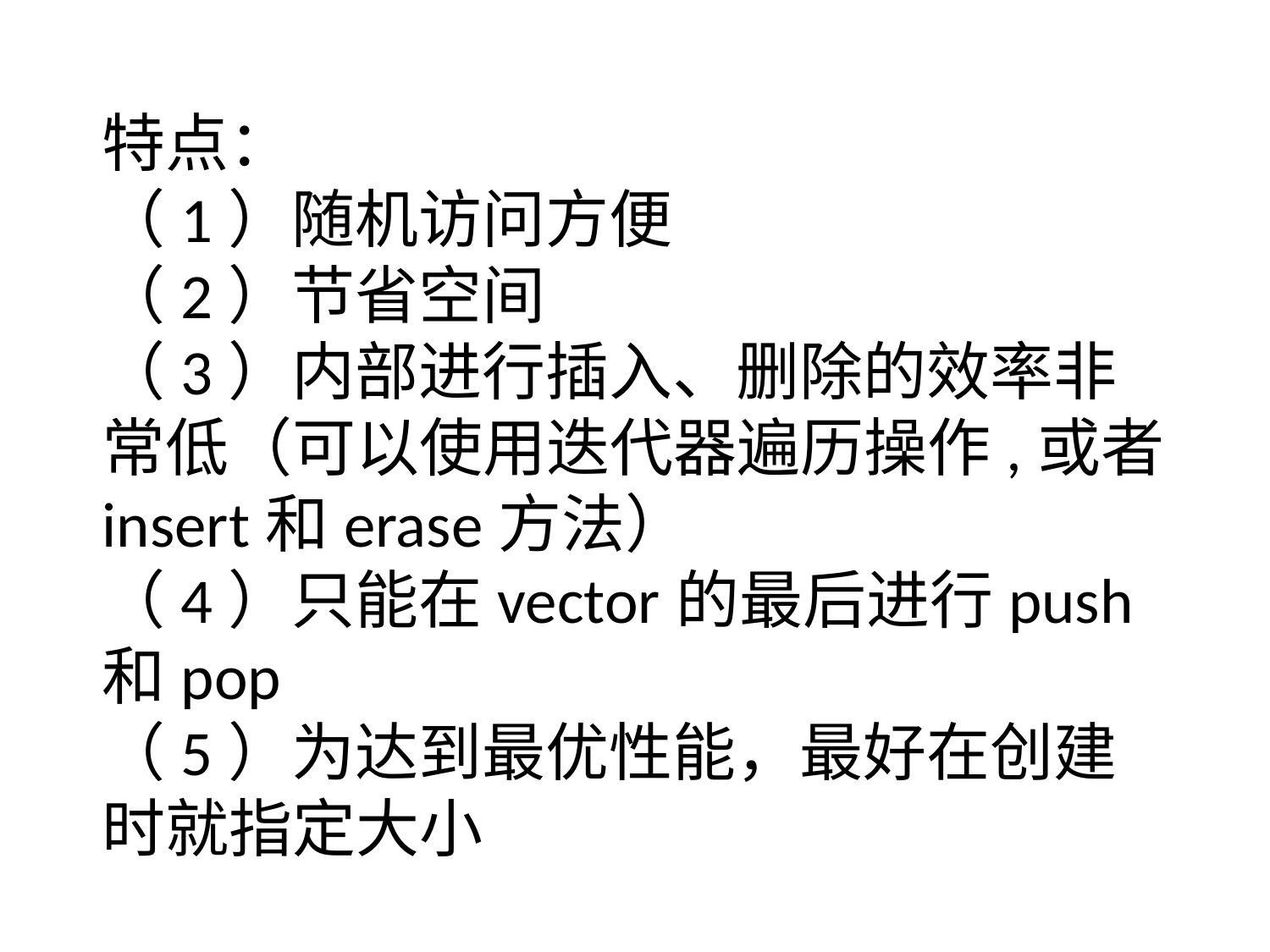

特点：
（1）随机访问方便
（2）节省空间
（3）内部进行插入、删除的效率非常低（可以使用迭代器遍历操作,或者insert和erase方法）
（4）只能在vector的最后进行push和pop
（5）为达到最优性能，最好在创建时就指定大小